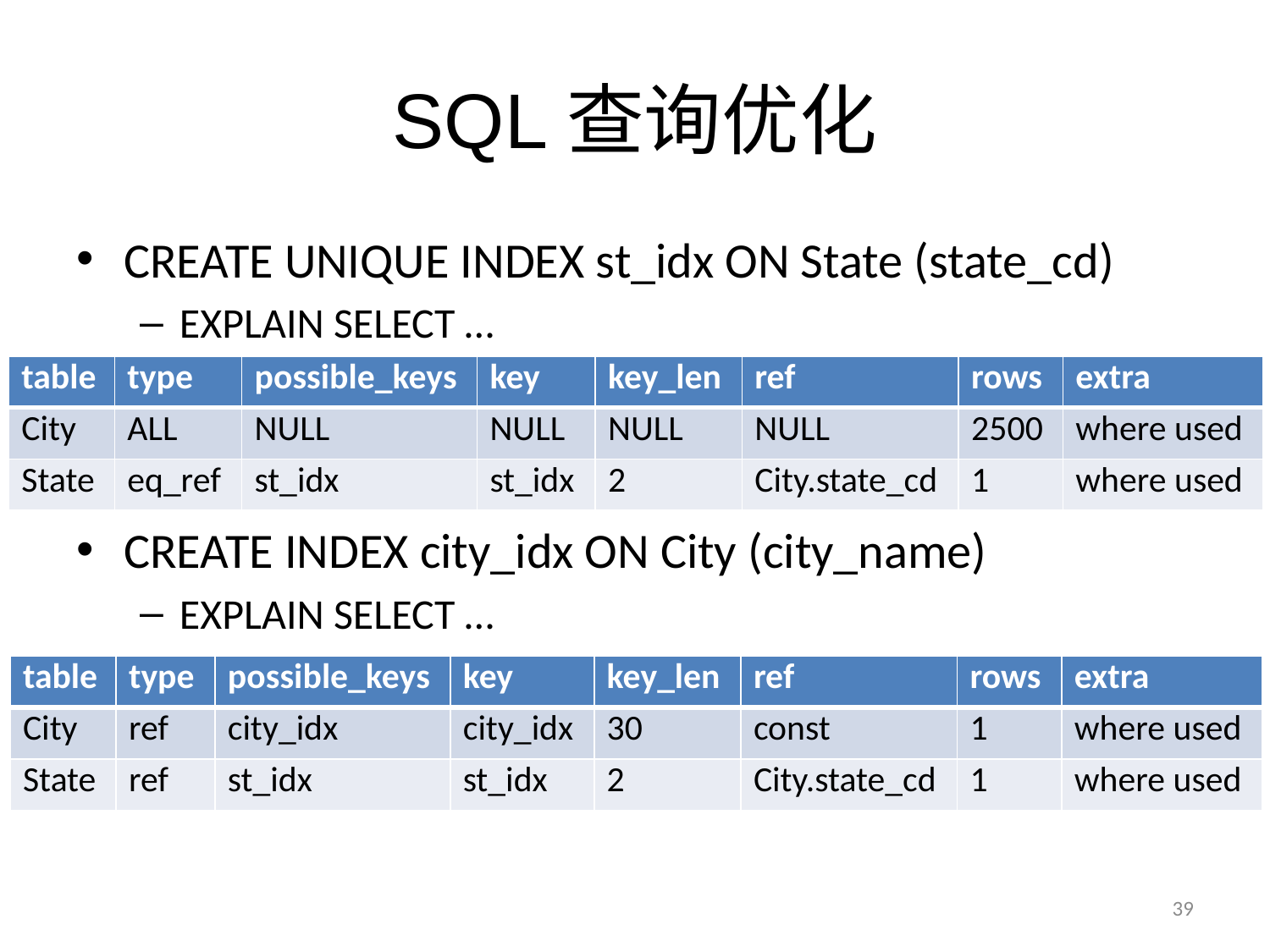

# SQL查询优化
CREATE UNIQUE INDEX st_idx ON State (state_cd)
EXPLAIN SELECT …

CREATE INDEX city_idx ON City (city_name)
EXPLAIN SELECT …
| table | type | possible\_keys | key | key\_len | ref | rows | extra |
| --- | --- | --- | --- | --- | --- | --- | --- |
| City | ALL | NULL | NULL | NULL | NULL | 2500 | where used |
| State | eq\_ref | st\_idx | st\_idx | 2 | City.state\_cd | 1 | where used |
| table | type | possible\_keys | key | key\_len | ref | rows | extra |
| --- | --- | --- | --- | --- | --- | --- | --- |
| City | ref | city\_idx | city\_idx | 30 | const | 1 | where used |
| State | ref | st\_idx | st\_idx | 2 | City.state\_cd | 1 | where used |
39